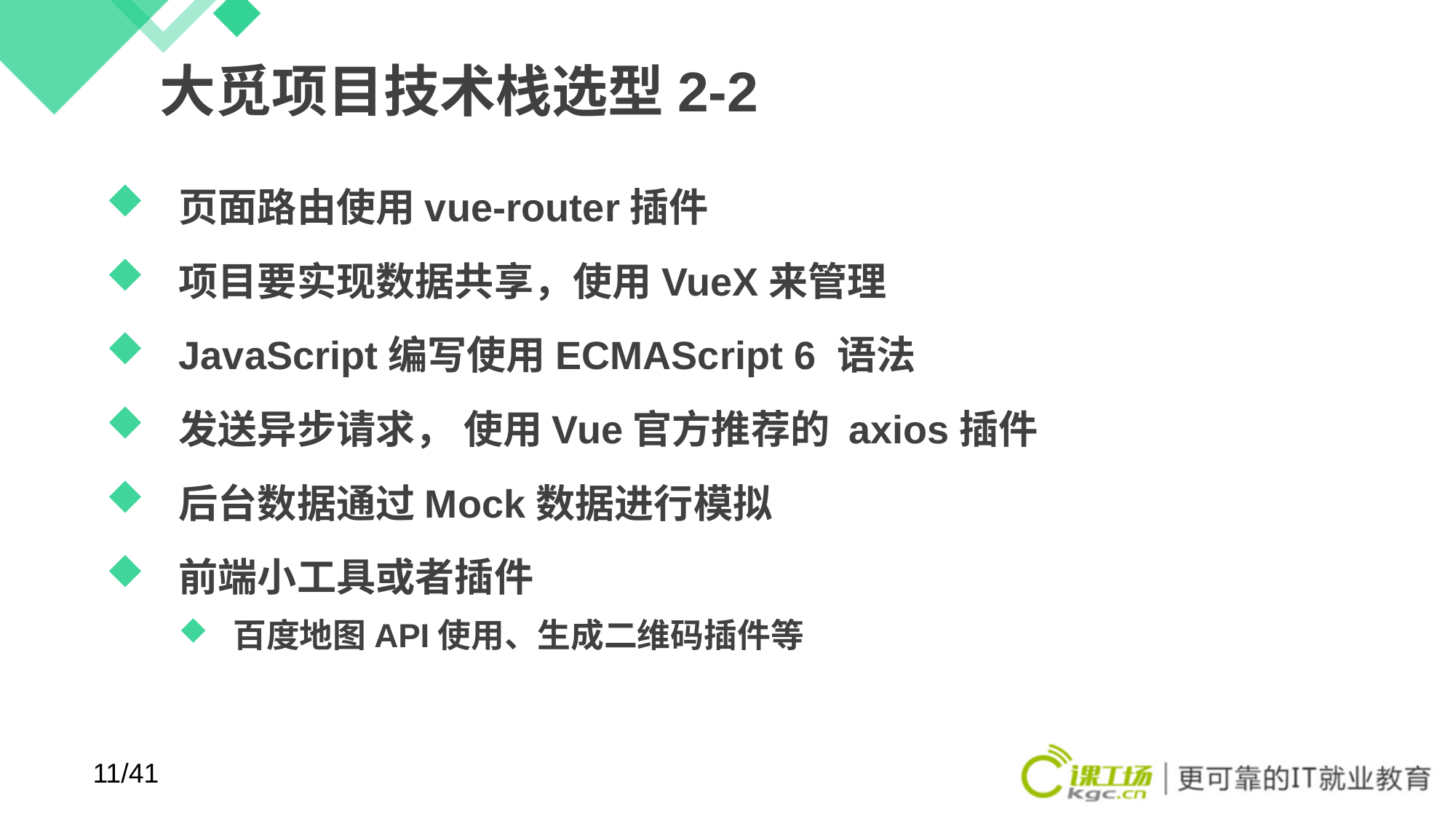

# 大觅项目技术栈选型2-2
页面路由使用vue-router插件
项目要实现数据共享，使用VueX来管理
JavaScript编写使用ECMAScript 6 语法
发送异步请求， 使用Vue官方推荐的 axios插件
后台数据通过Mock数据进行模拟
前端小工具或者插件
百度地图API使用、生成二维码插件等